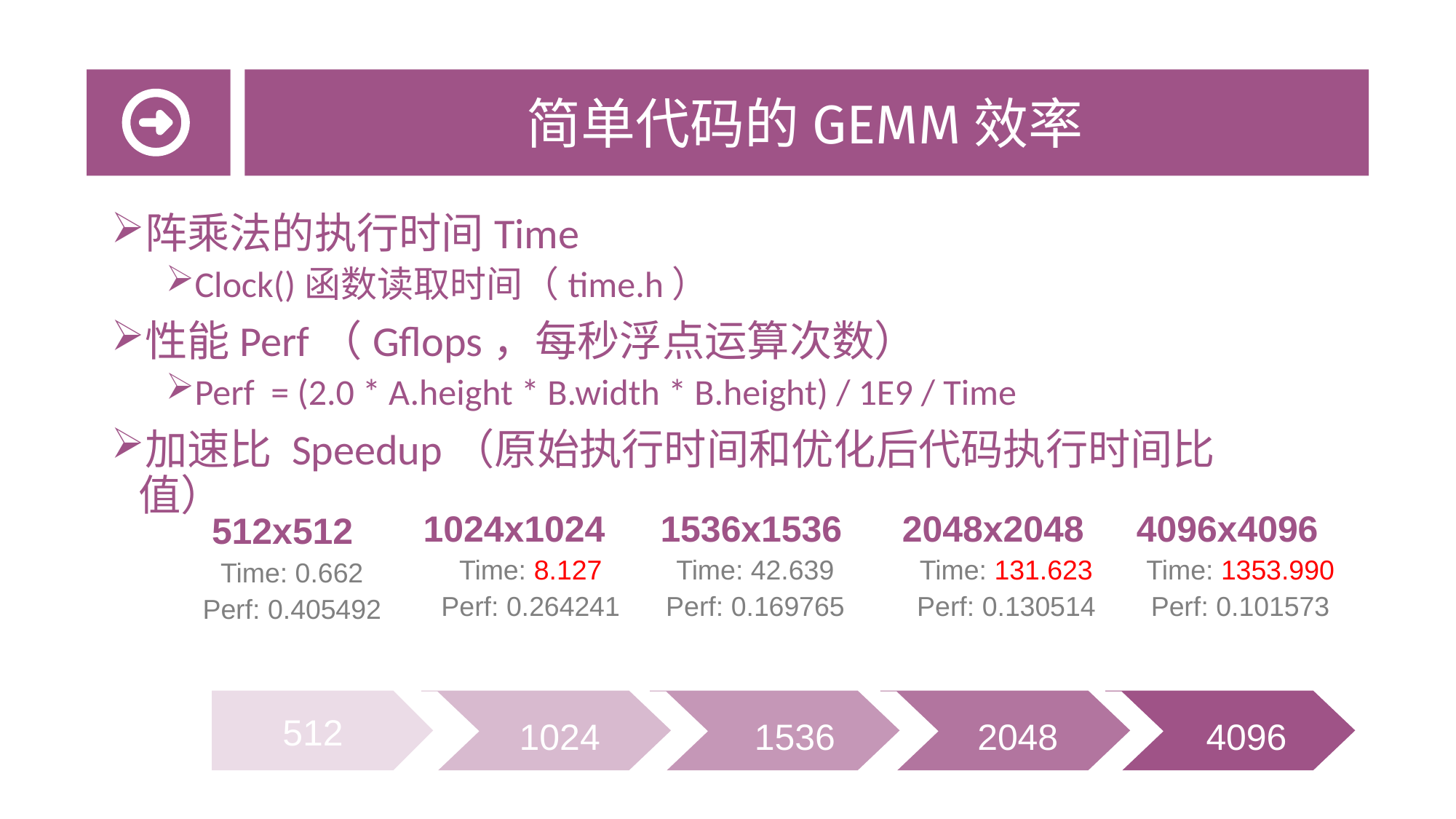

简单代码的GEMM效率
阵乘法的执行时间Time
Clock()函数读取时间（time.h）
性能Perf（Gflops，每秒浮点运算次数）
Perf  = (2.0 * A.height * B.width * B.height) / 1E9 / Time
加速比 Speedup（原始执行时间和优化后代码执行时间比值）
1024x1024
Time: 8.127
Perf: 0.264241
1536x1536
Time: 42.639
Perf: 0.169765
2048x2048
Time: 131.623
Perf: 0.130514
4096x4096
Time: 1353.990
Perf: 0.101573
512x512
Time: 0.662
Perf: 0.405492

512
1024
1536
2048
4096